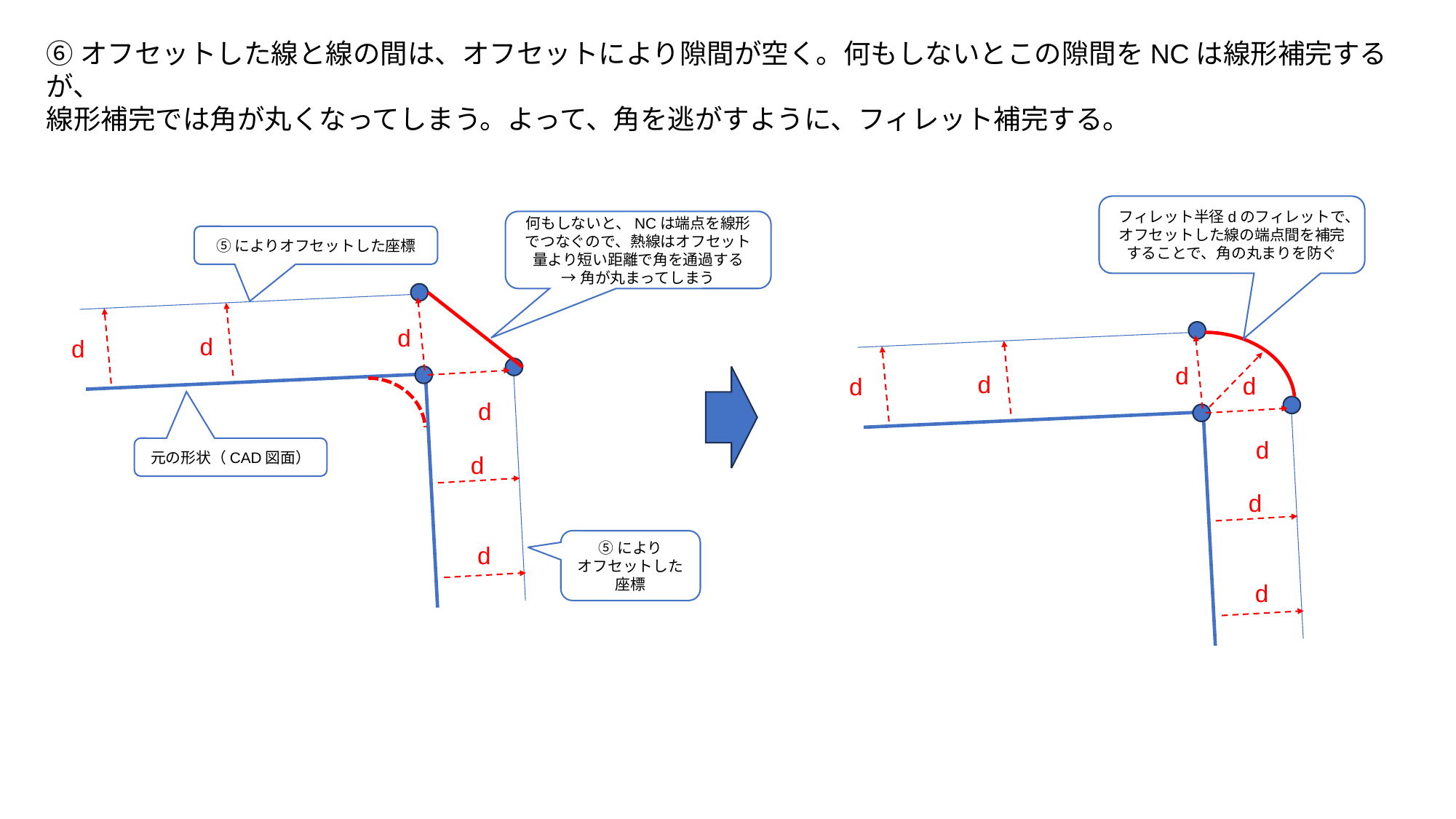

⑥オフセットした線と線の間は、オフセットにより隙間が空く。何もしないとこの隙間をNCは線形補完するが、
線形補完では角が丸くなってしまう。よって、角を逃がすように、フィレット補完する。
フィレット半径dのフィレットで、
オフセットした線の端点間を補完することで、角の丸まりを防ぐ
何もしないと、NCは端点を線形でつなぐので、熱線はオフセット量より短い距離で角を通過する
→角が丸まってしまう
⑤によりオフセットした座標

d
d
d

d
元の形状（CAD図面）
d
⑤により
オフセットした座標
d

d
d
d
d

d
d
d